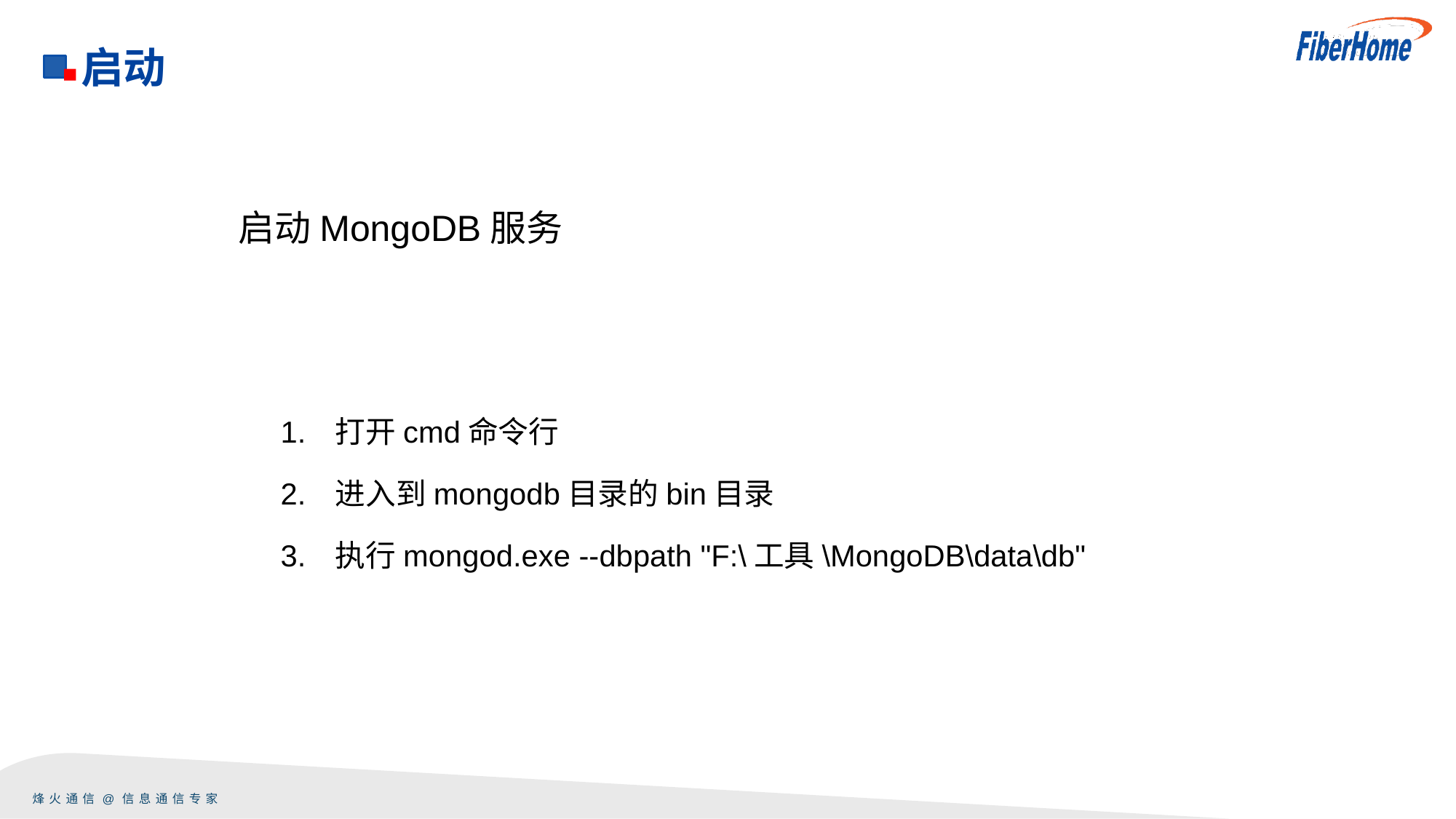

启动
启动MongoDB服务
打开cmd命令行
进入到mongodb目录的bin目录
执行mongod.exe --dbpath "F:\工具\MongoDB\data\db"